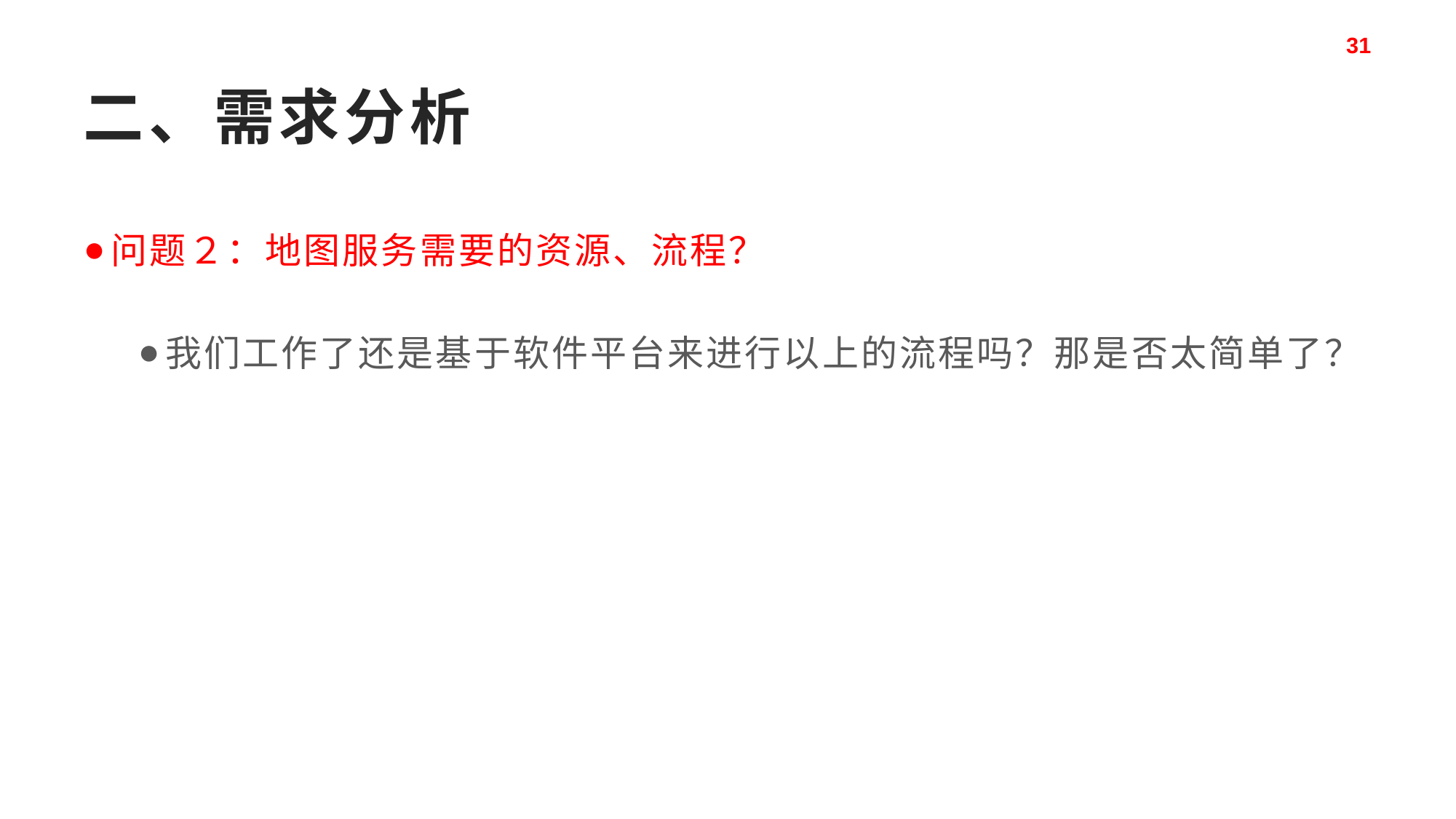

# 二、需求分析
问题２：地图服务需要的资源、流程？
我们工作了还是基于软件平台来进行以上的流程吗？那是否太简单了？